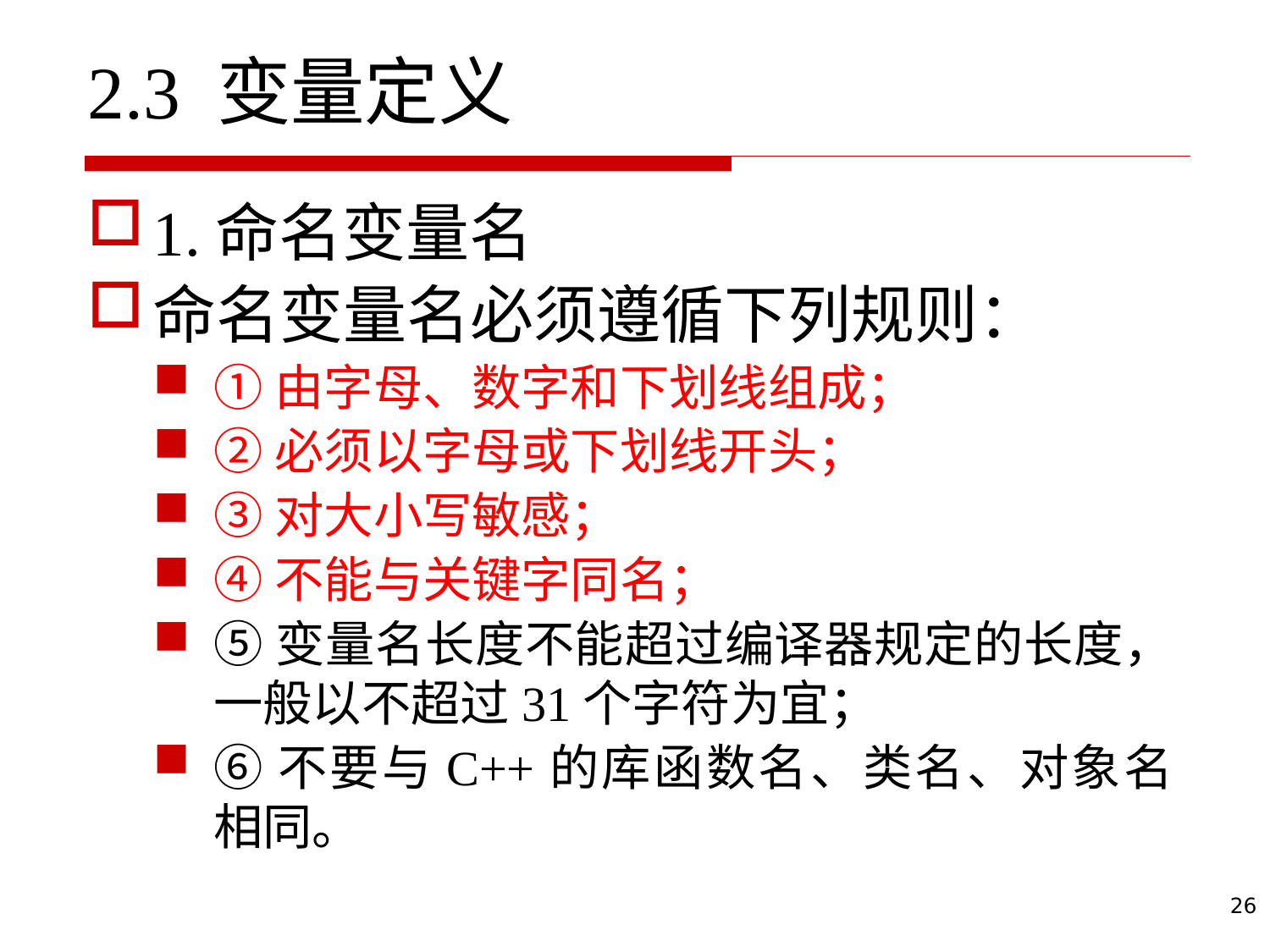

# 2.3 变量定义
1.命名变量名
命名变量名必须遵循下列规则：
①由字母、数字和下划线组成；
②必须以字母或下划线开头；
③对大小写敏感；
④不能与关键字同名；
⑤变量名长度不能超过编译器规定的长度，一般以不超过31个字符为宜；
⑥不要与C++的库函数名、类名、对象名相同。
26